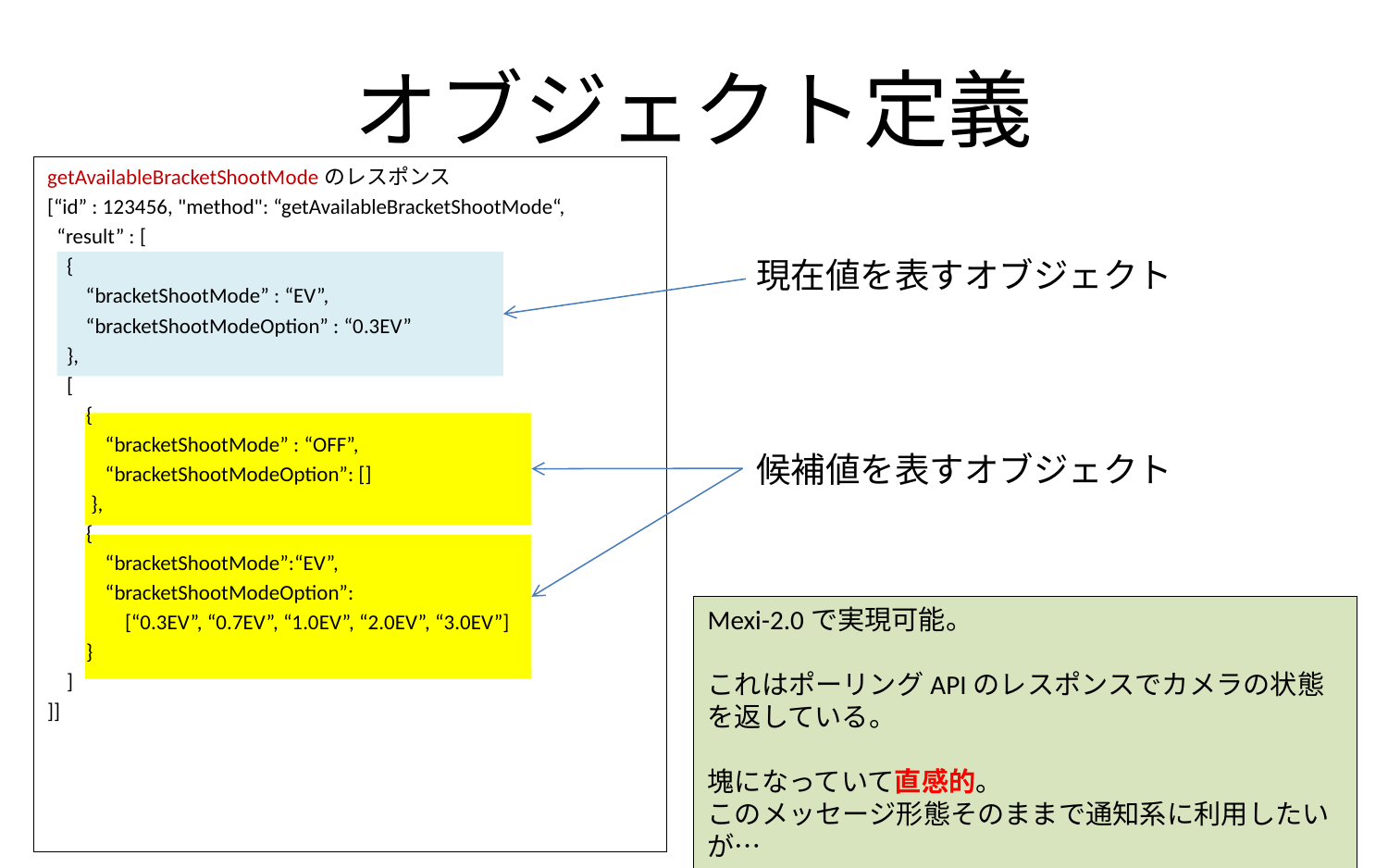

# オブジェクト定義
getAvailableBracketShootModeのレスポンス
[“id” : 123456, "method": “getAvailableBracketShootMode“,
  “result” : [
    {
        “bracketShootMode” : “EV”,
        “bracketShootModeOption” : “0.3EV”
    },
    [
        {
            “bracketShootMode” : “OFF”,
            “bracketShootModeOption”: []
         },
        {
            “bracketShootMode”:“EV”,
            “bracketShootModeOption”:
                [“0.3EV”, “0.7EV”, “1.0EV”, “2.0EV”, “3.0EV”]
        }
    ]
]]
現在値を表すオブジェクト

候補値を表すオブジェクト

Mexi-2.0で実現可能。

これはポーリングAPIのレスポンスでカメラの状態を返している。

塊になっていて直感的。
このメッセージ形態そのままで通知系に利用したいが…